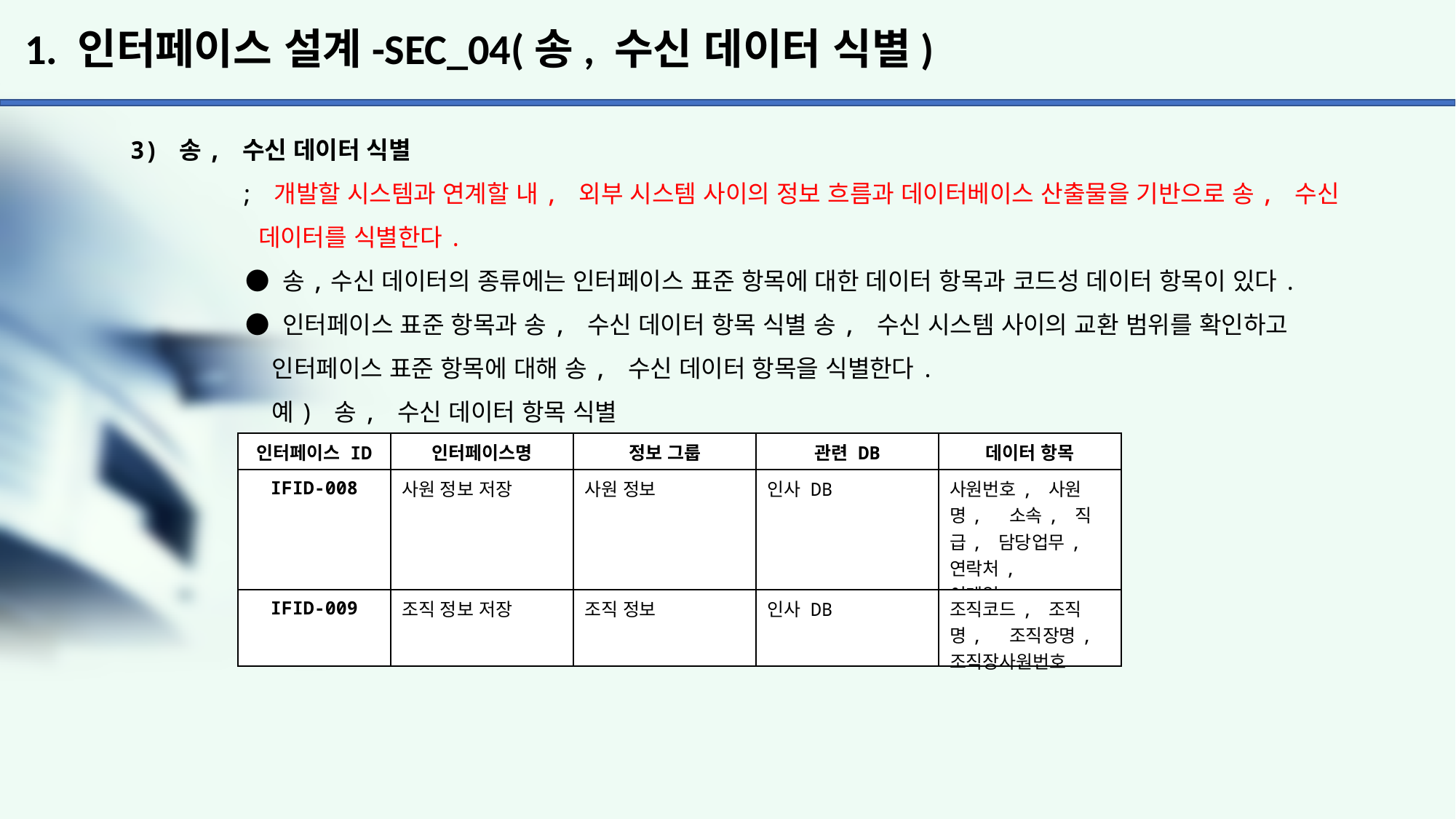

# 1. 인터페이스 설계-SEC_04(송, 수신 데이터 식별)
3) 송, 수신 데이터 식별
	; 개발할 시스템과 연계할 내, 외부 시스템 사이의 정보 흐름과 데이터베이스 산출물을 기반으로 송, 수신
	  데이터를 식별한다.
	 ● 송,수신 데이터의 종류에는 인터페이스 표준 항목에 대한 데이터 항목과 코드성 데이터 항목이 있다.
	 ● 인터페이스 표준 항목과 송, 수신 데이터 항목 식별 송, 수신 시스템 사이의 교환 범위를 확인하고
	    인터페이스 표준 항목에 대해 송, 수신 데이터 항목을 식별한다.
	    예) 송, 수신 데이터 항목 식별
| 인터페이스 ID | 인터페이스명 | 정보 그룹 | 관련 DB | 데이터 항목 |
| --- | --- | --- | --- | --- |
| IFID-008 | 사원 정보 저장 | 사원 정보 | 인사 DB | 사원번호, 사원명, 소속, 직급, 담당업무, 연락처, 이메일 |
| IFID-009 | 조직 정보 저장 | 조직 정보 | 인사 DB | 조직코드, 조직명, 조직장명, 조직장사원번호 |